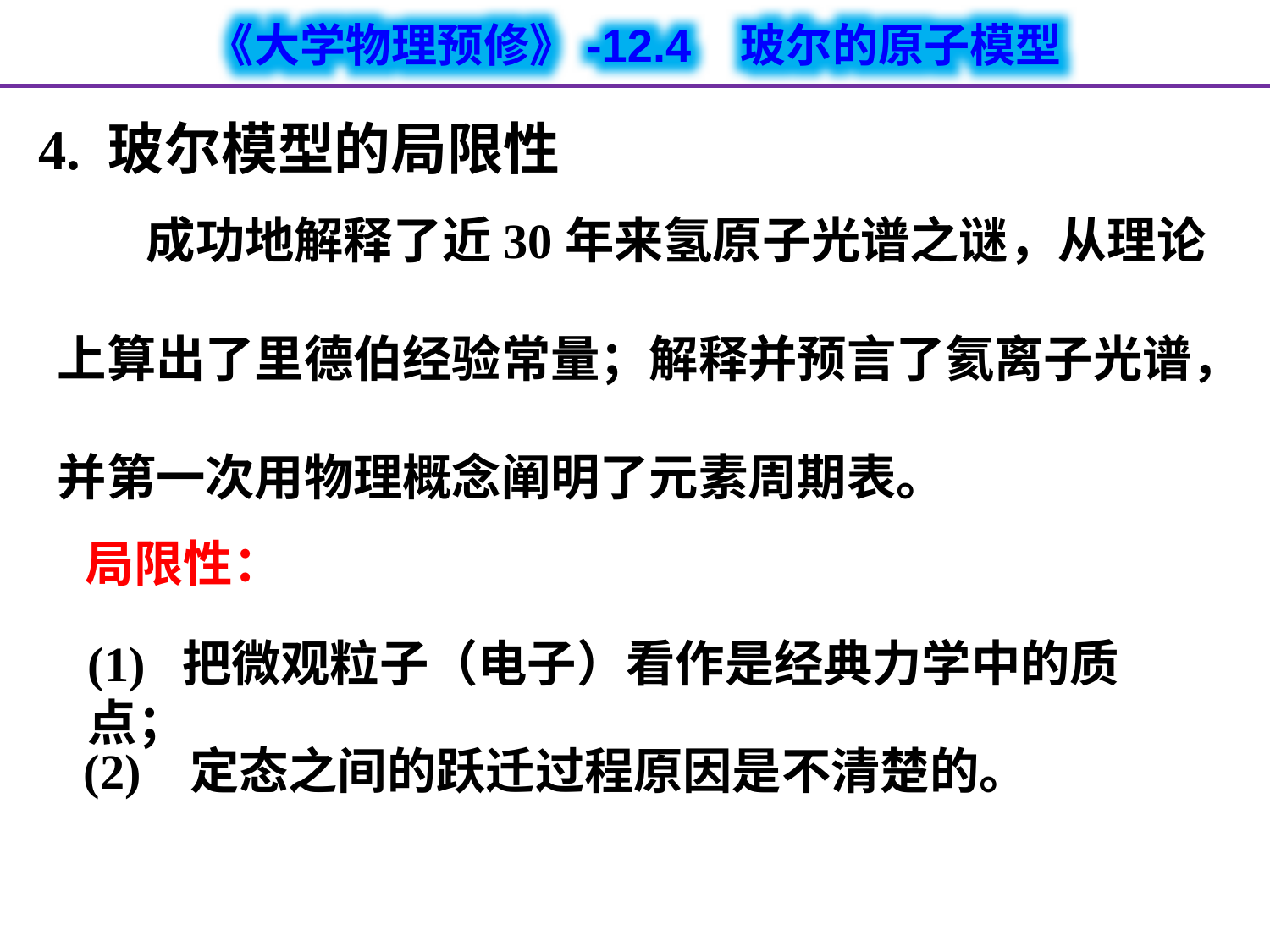

4. 玻尔模型的局限性
       成功地解释了近30年来氢原子光谱之谜，从理论

上算出了里德伯经验常量；解释并预言了氦离子光谱，

并第一次用物理概念阐明了元素周期表。
局限性：
(1)  把微观粒子（电子）看作是经典力学中的质点；
  (2)   定态之间的跃迁过程原因是不清楚的。